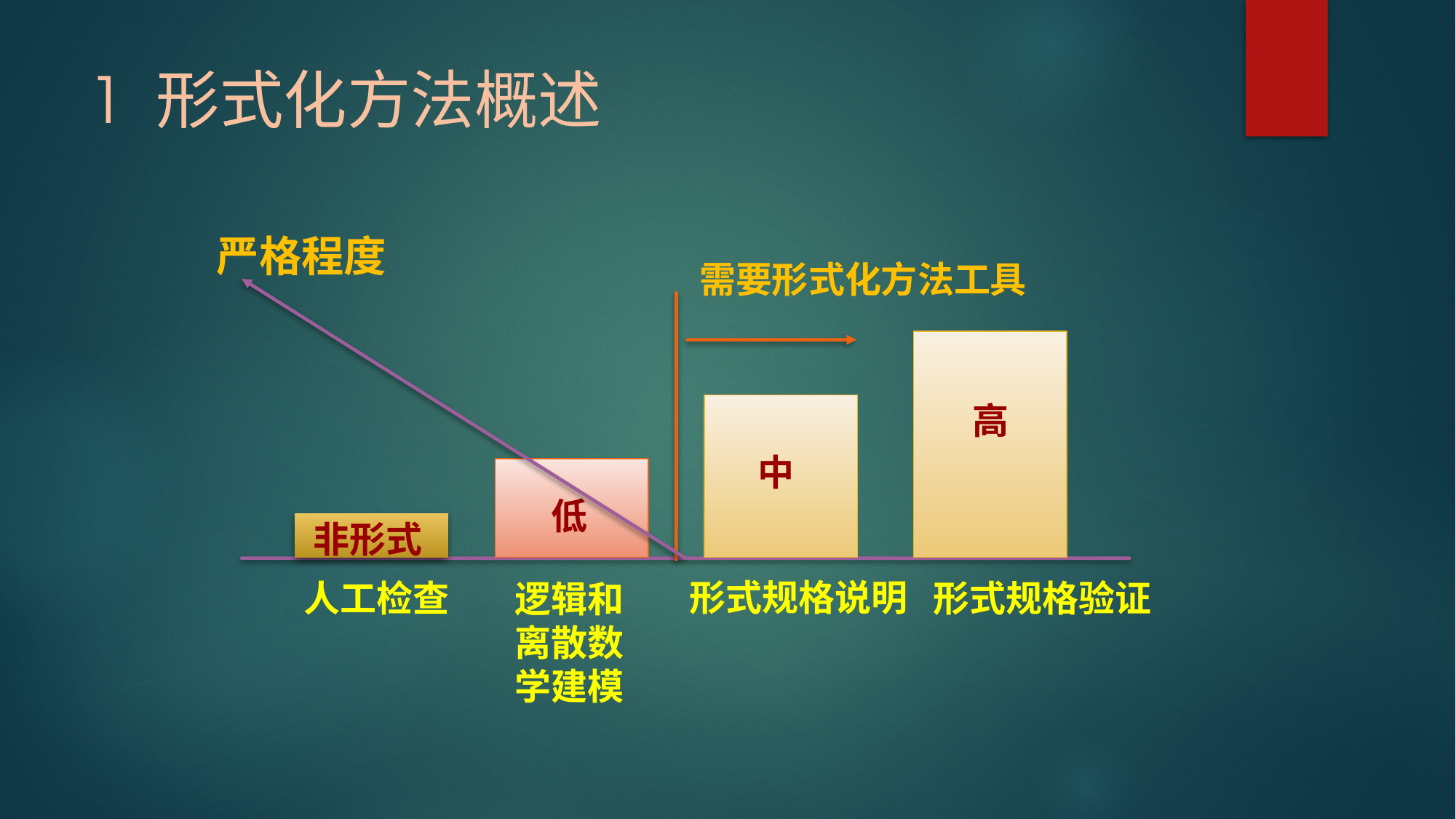

# 1 形式化方法概述
严格程度
需要形式化方法工具

高

中

低
非形式

形式规格说明
人工检查
形式规格验证
逻辑和
离散数
学建模